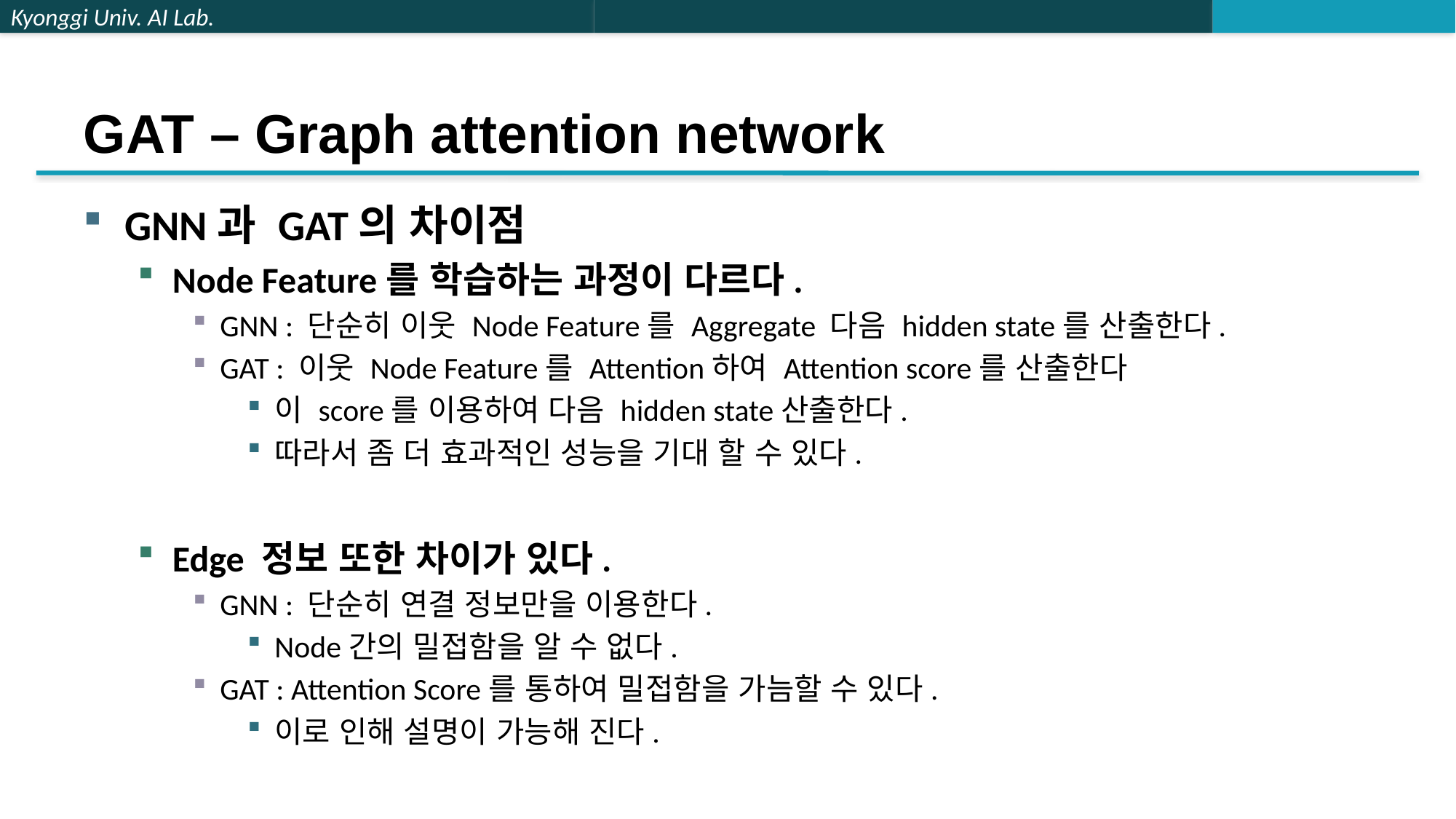

# GAT – Graph attention network
GNN과 GAT의 차이점
Node Feature를 학습하는 과정이 다르다.
GNN : 단순히 이웃 Node Feature를 Aggregate 다음 hidden state를 산출한다.
GAT : 이웃 Node Feature를 Attention하여 Attention score를 산출한다
이 score를 이용하여 다음 hidden state산출한다.
따라서 좀 더 효과적인 성능을 기대 할 수 있다.

Edge 정보 또한 차이가 있다.
GNN : 단순히 연결 정보만을 이용한다.
Node간의 밀접함을 알 수 없다.
GAT : Attention Score를 통하여 밀접함을 가늠할 수 있다.
이로 인해 설명이 가능해 진다.